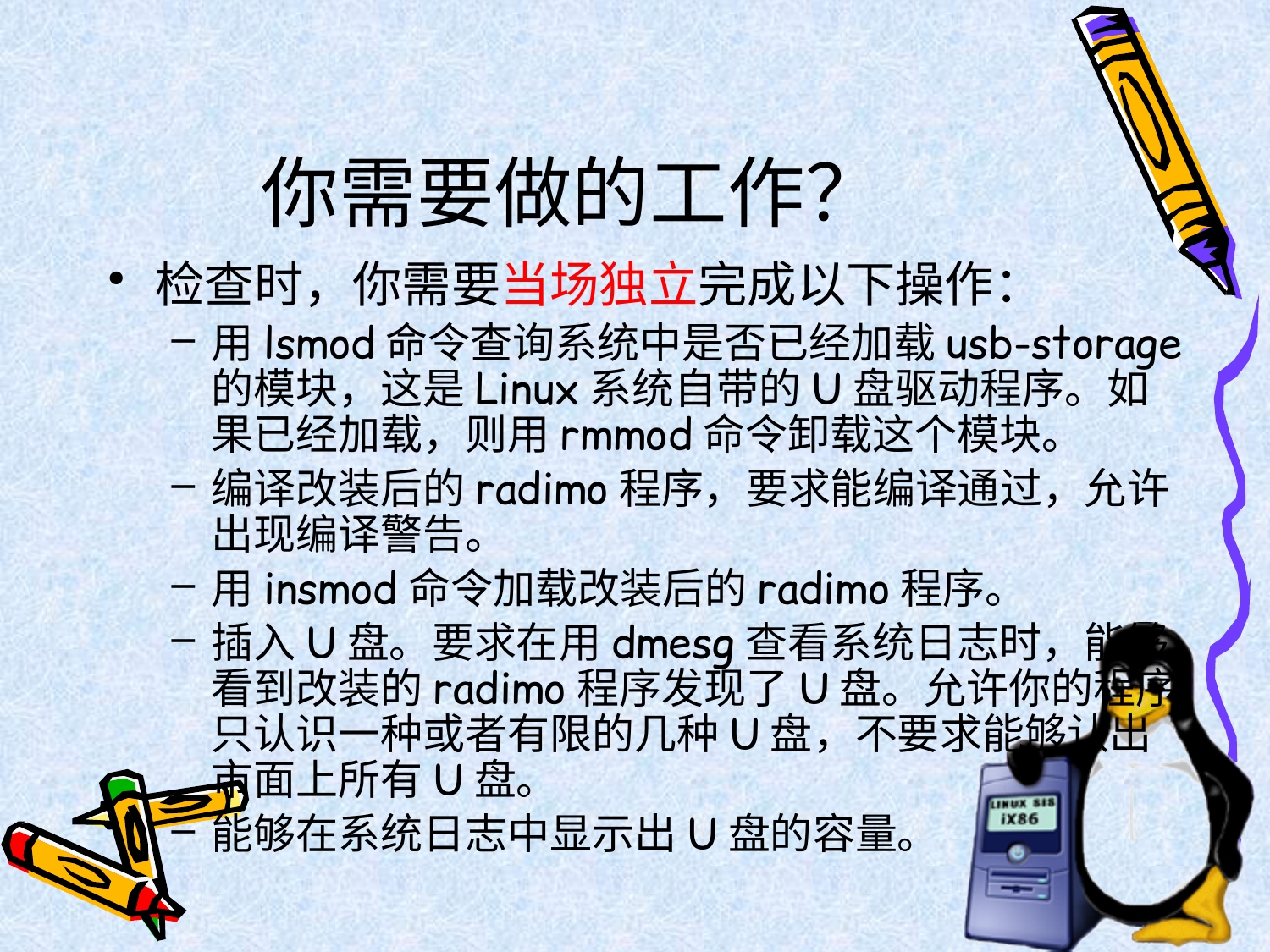

# 你需要做的工作？
检查时，你需要当场独立完成以下操作：
用lsmod命令查询系统中是否已经加载usb-storage的模块，这是Linux系统自带的U盘驱动程序。如果已经加载，则用rmmod命令卸载这个模块。
编译改装后的radimo程序，要求能编译通过，允许出现编译警告。
用insmod命令加载改装后的radimo程序。
插入U盘。要求在用dmesg查看系统日志时，能够看到改装的radimo程序发现了U盘。允许你的程序只认识一种或者有限的几种U盘，不要求能够认出市面上所有U盘。
能够在系统日志中显示出U盘的容量。